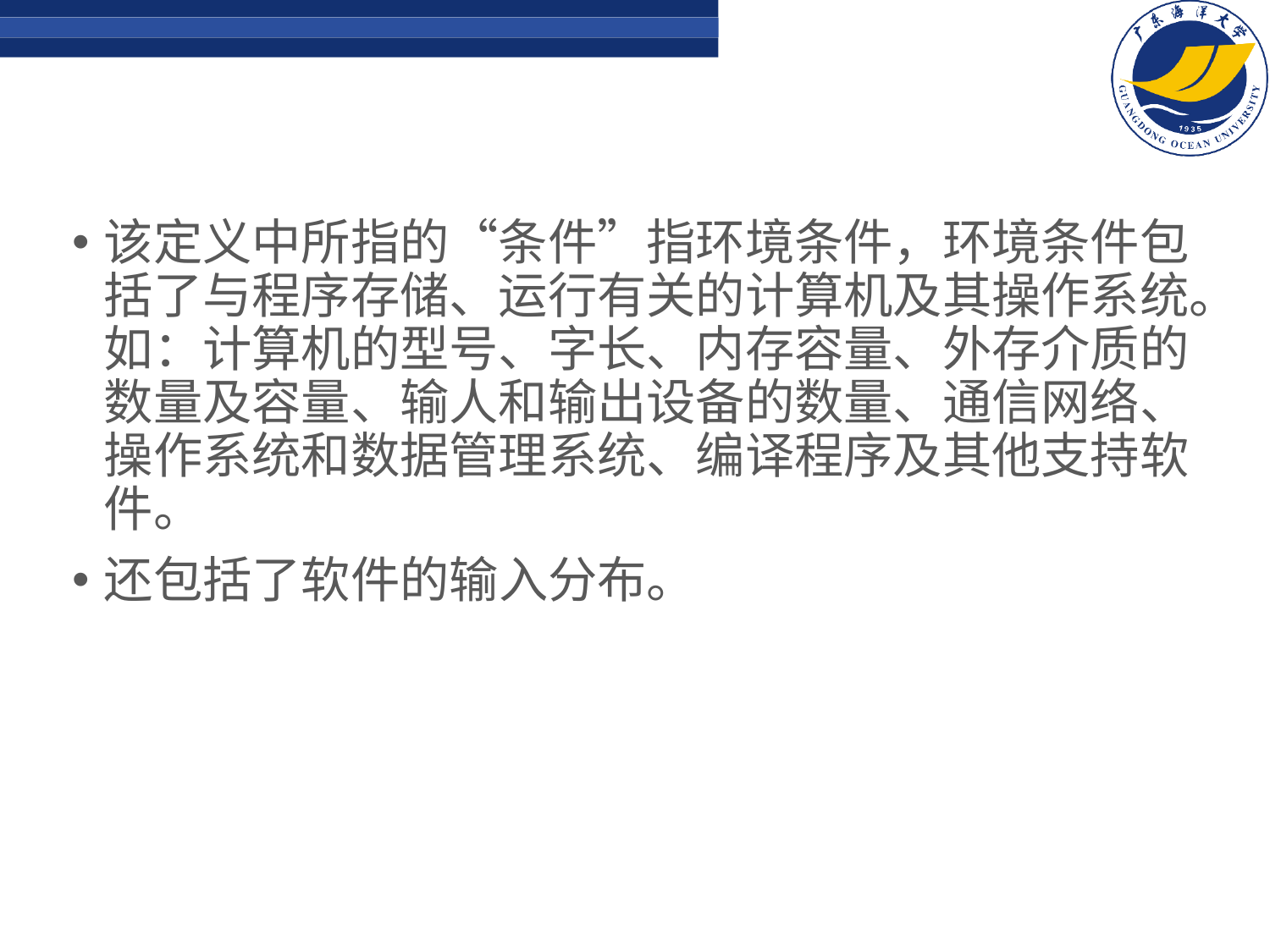

该定义中所指的“条件”指环境条件，环境条件包括了与程序存储、运行有关的计算机及其操作系统。如：计算机的型号、字长、内存容量、外存介质的数量及容量、输人和输出设备的数量、通信网络、操作系统和数据管理系统、编译程序及其他支持软件。
还包括了软件的输入分布。

11